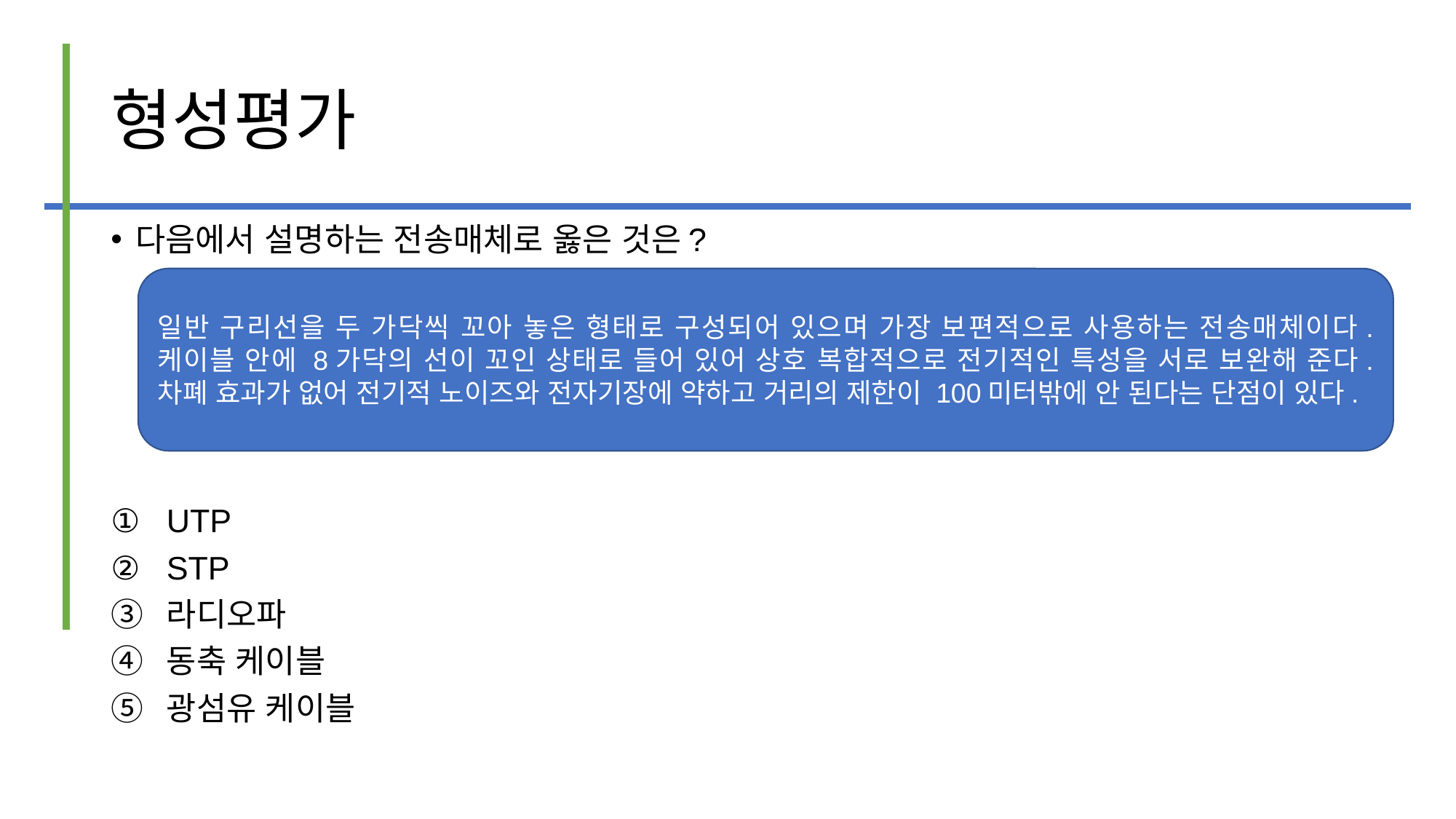

# 형성평가
다음에서 설명하는 전송매체로 옳은 것은?

UTP
STP
라디오파
동축 케이블
광섬유 케이블
일반 구리선을 두 가닥씩 꼬아 놓은 형태로 구성되어 있으며 가장 보편적으로 사용하는 전송매체이다. 케이블 안에 8가닥의 선이 꼬인 상태로 들어 있어 상호 복합적으로 전기적인 특성을 서로 보완해 준다. 차폐 효과가 없어 전기적 노이즈와 전자기장에 약하고 거리의 제한이 100미터밖에 안 된다는 단점이 있다.